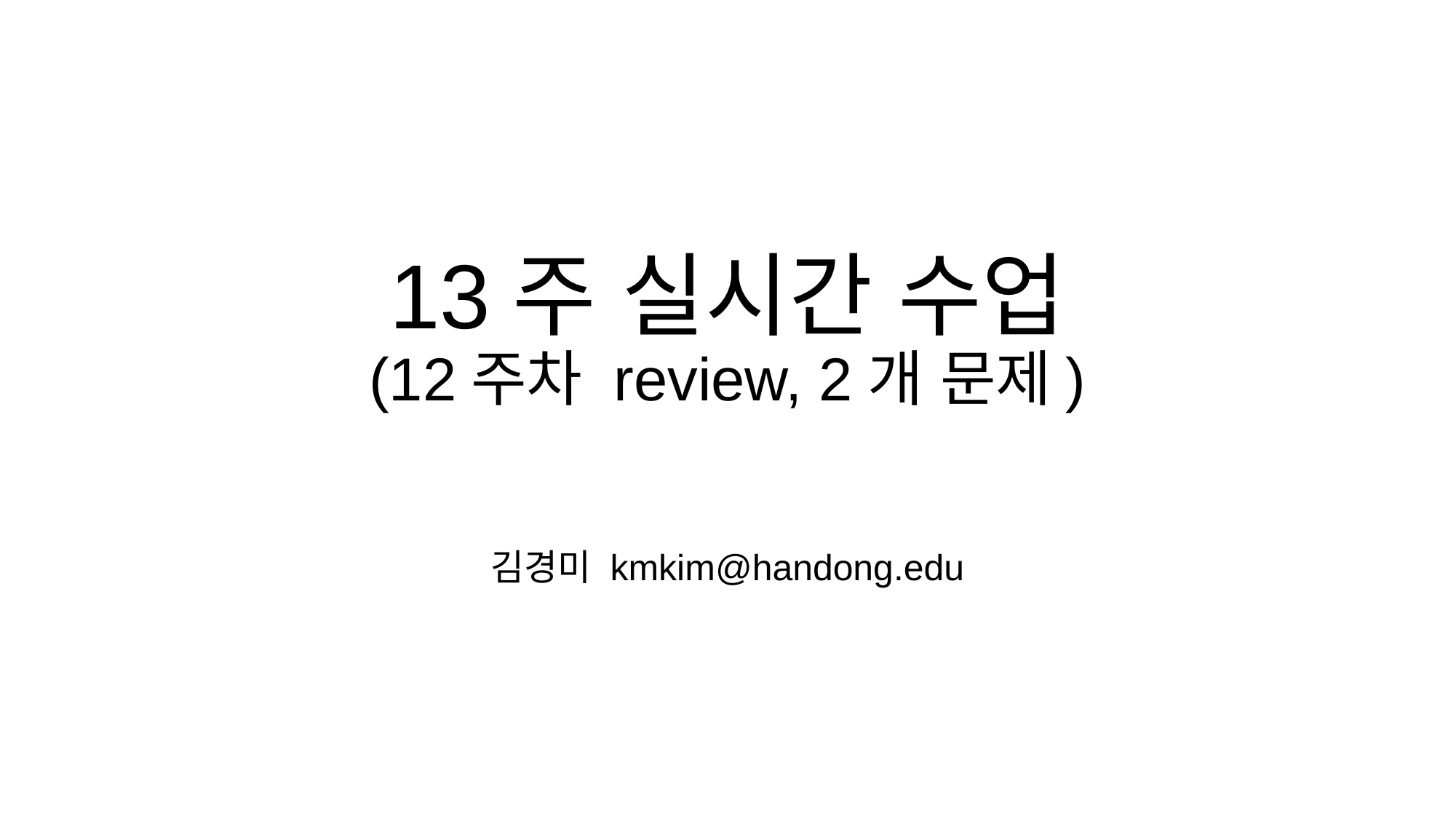

# 13주 실시간 수업 (12주차 review, 2개 문제)

김경미 kmkim@handong.edu